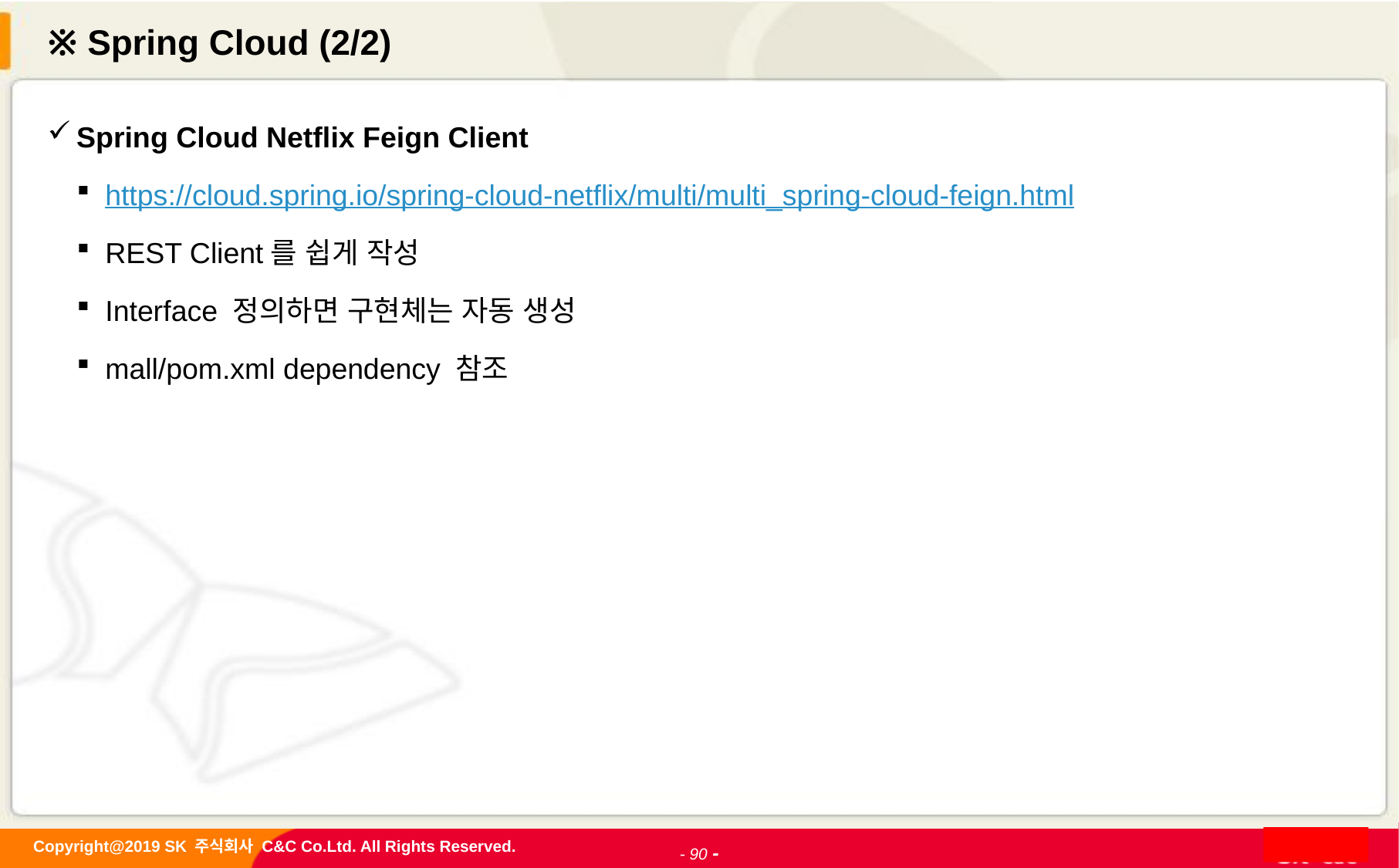

# ※ Spring Cloud (2/2)
Spring Cloud Netflix Feign Client
https://cloud.spring.io/spring-cloud-netflix/multi/multi_spring-cloud-feign.html
REST Client를 쉽게 작성
Interface 정의하면 구현체는 자동 생성
mall/pom.xml dependency 참조